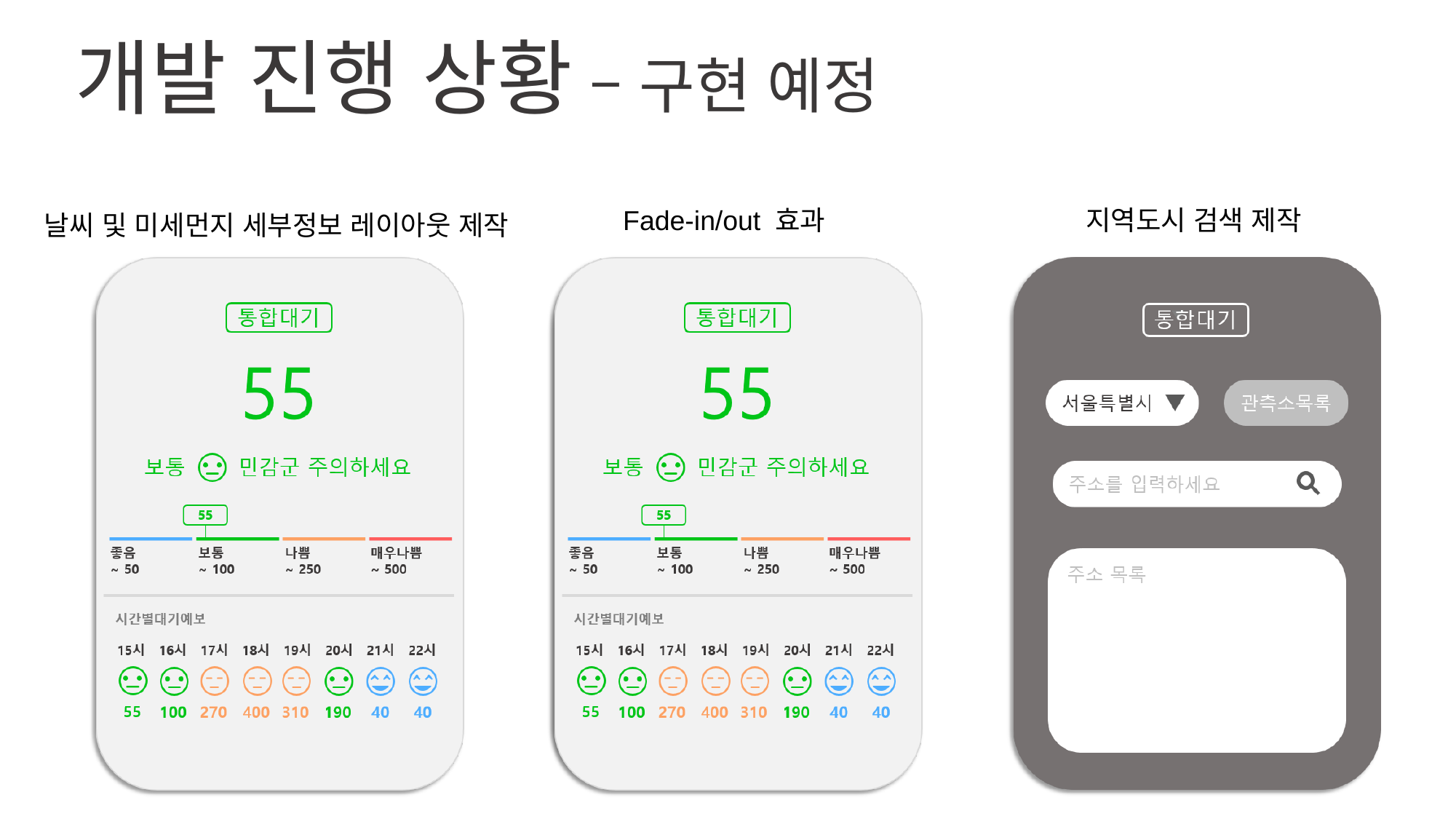

개발 진행 상황 – 구현 예정
지역도시 검색 제작
Fade-in/out 효과
날씨 및 미세먼지 세부정보 레이아웃 제작

17.5°

미세먼지: 보통
시흥시
업데이트 4/26 오후 1:21